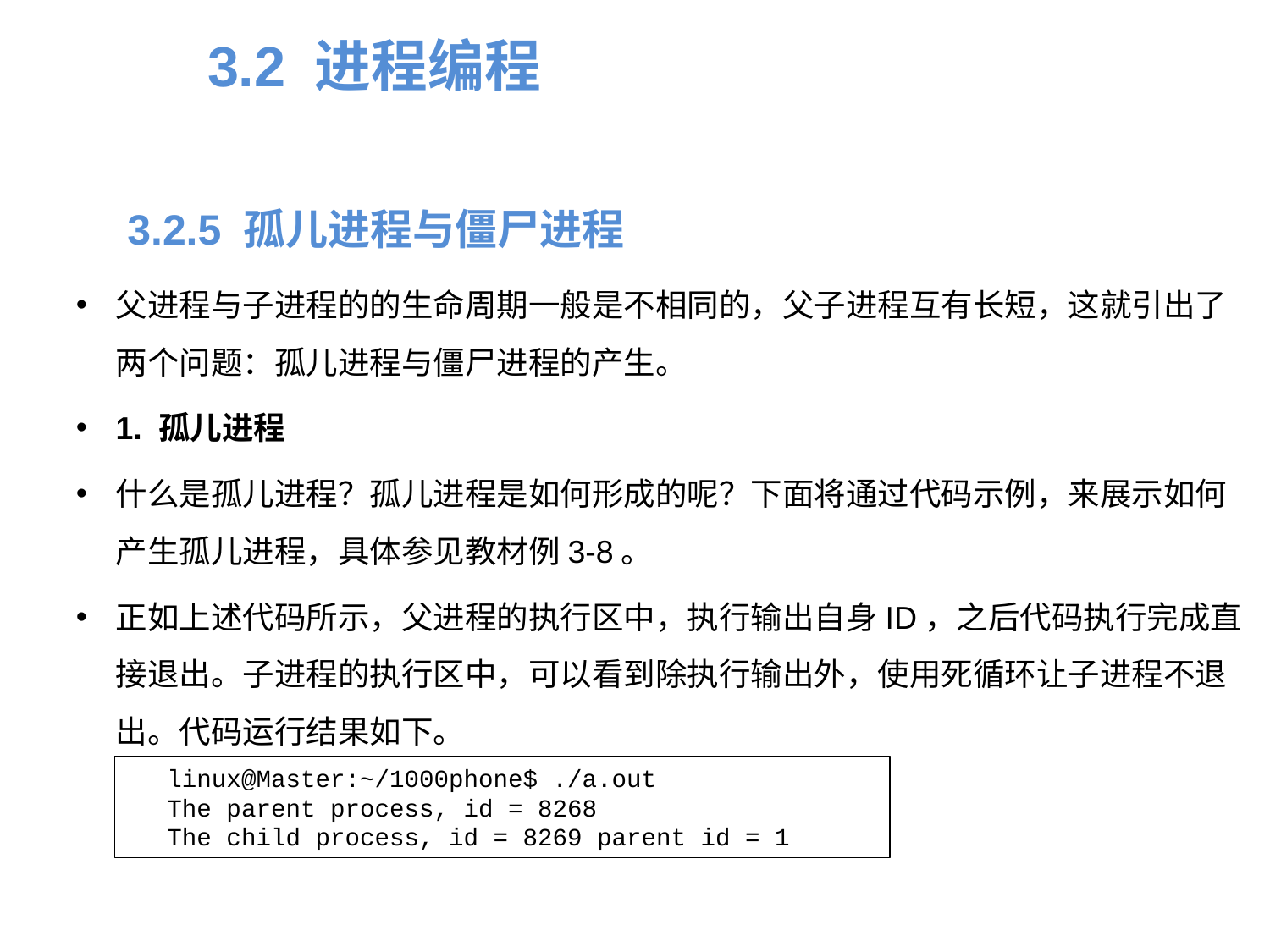

3.2 进程编程
3.2.5 孤儿进程与僵尸进程
父进程与子进程的的生命周期一般是不相同的，父子进程互有长短，这就引出了两个问题：孤儿进程与僵尸进程的产生。
1. 孤儿进程
什么是孤儿进程？孤儿进程是如何形成的呢？下面将通过代码示例，来展示如何产生孤儿进程，具体参见教材例3-8。
正如上述代码所示，父进程的执行区中，执行输出自身ID，之后代码执行完成直接退出。子进程的执行区中，可以看到除执行输出外，使用死循环让子进程不退出。代码运行结果如下。
linux@Master:~/1000phone$ ./a.out
The parent process, id = 8268
The child process, id = 8269 parent id = 1